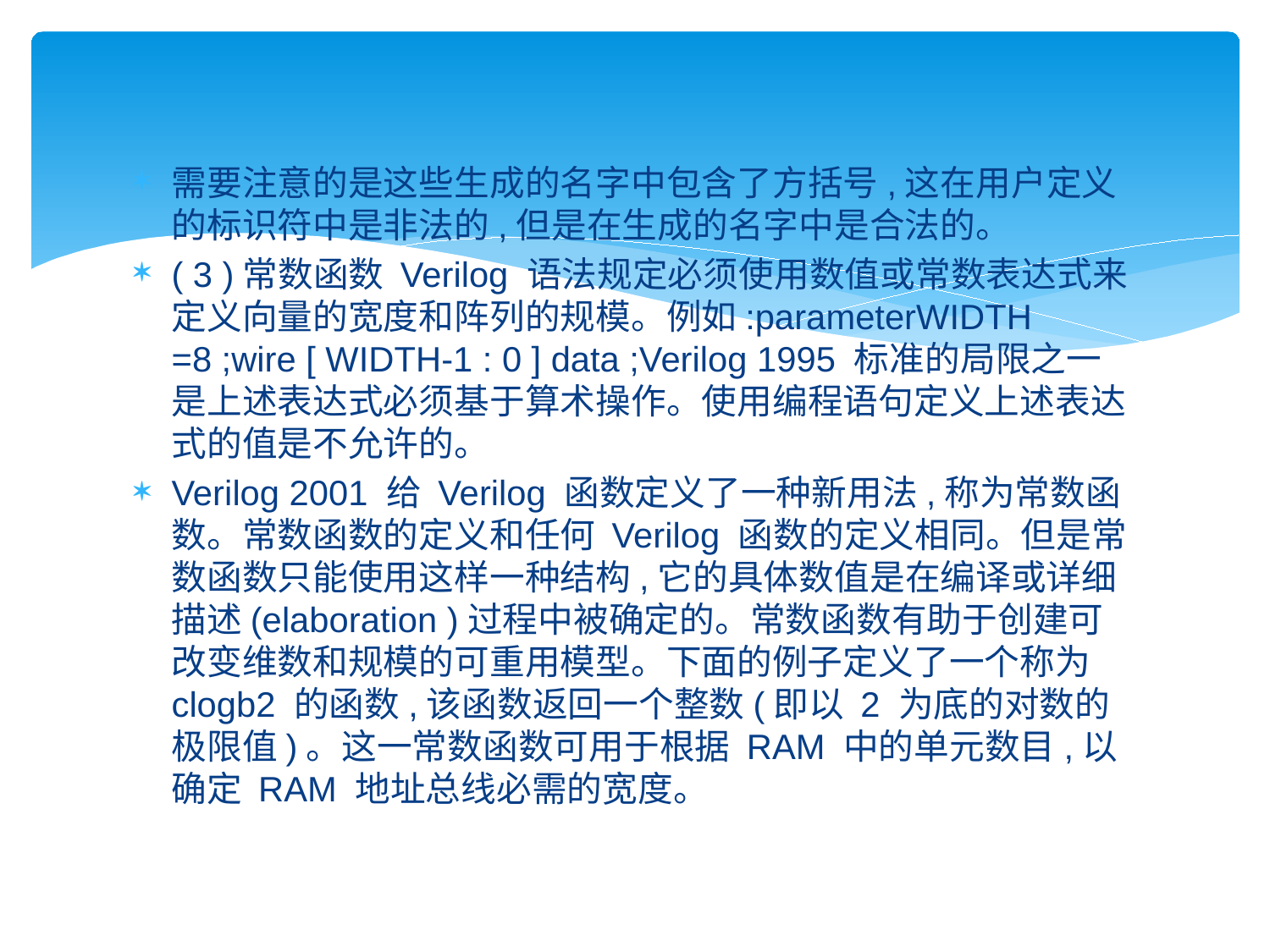

#
需要注意的是这些生成的名字中包含了方括号,这在用户定义的标识符中是非法的,但是在生成的名字中是合法的。
( 3 )常数函数 Verilog 语法规定必须使用数值或常数表达式来定义向量的宽度和阵列的规模。例如:parameterWIDTH =8 ;wire [ WIDTH-1 : 0 ] data ;Verilog 1995 标准的局限之一是上述表达式必须基于算术操作。使用编程语句定义上述表达式的值是不允许的。
Verilog 2001 给 Verilog 函数定义了一种新用法,称为常数函数。常数函数的定义和任何 Verilog 函数的定义相同。但是常数函数只能使用这样一种结构,它的具体数值是在编译或详细描述(elaboration )过程中被确定的。常数函数有助于创建可改变维数和规模的可重用模型。下面的例子定义了一个称为clogb2 的函数,该函数返回一个整数(即以 2 为底的对数的极限值)。这一常数函数可用于根据 RAM 中的单元数目,以确定 RAM 地址总线必需的宽度。